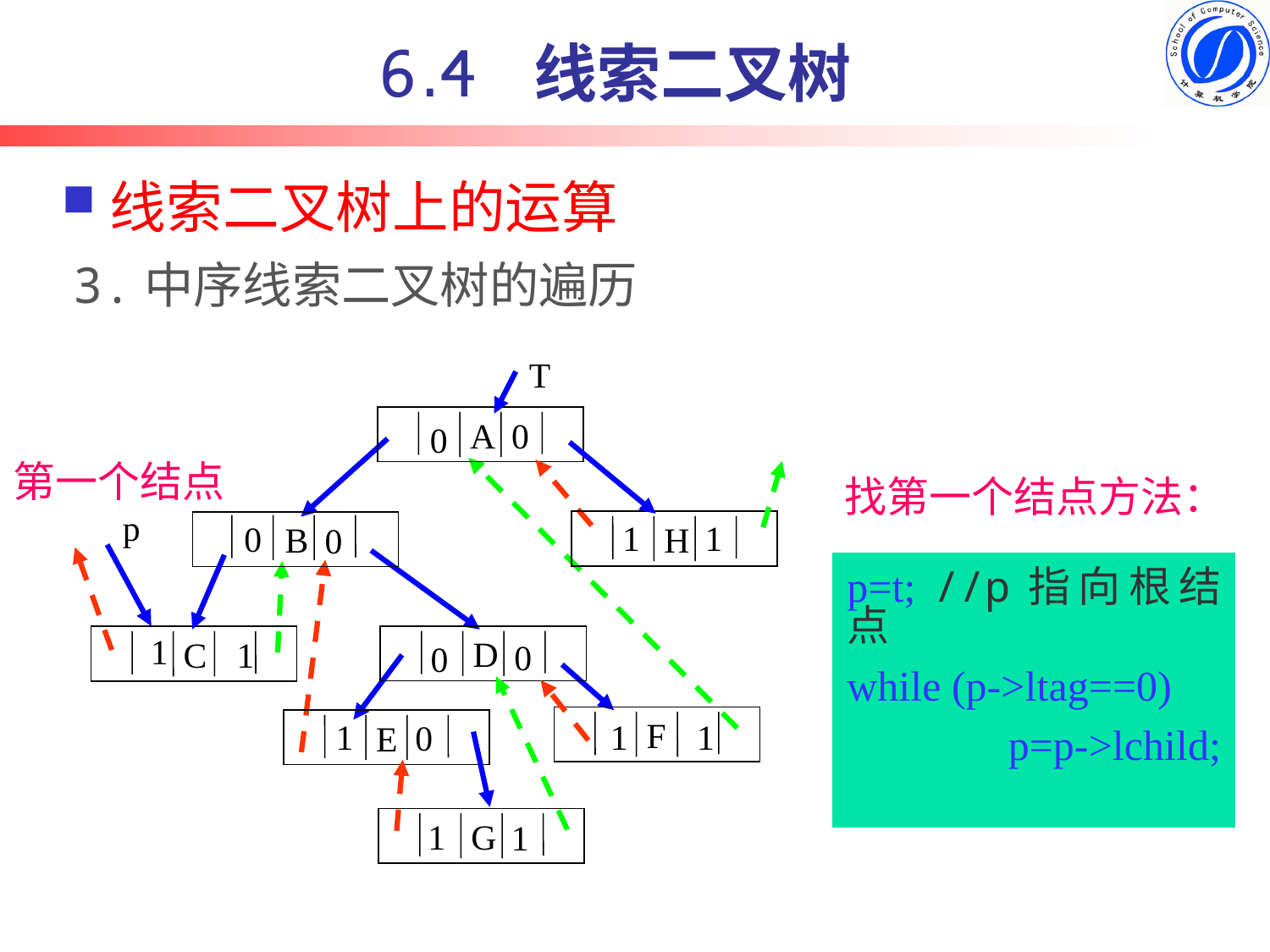

6.4  线索二叉树
线索二叉树上的运算
3.中序线索二叉树的遍历

T

         A

0
0

1
1
0
         H

         B
0

         D

0
0

         F

1
1
1
         E

0

         G

1
1
第一个结点
找第一个结点方法：
p

p=t; //p指向根结点
while (p->ltag==0)
      p=p->lchild;
1
         C

1